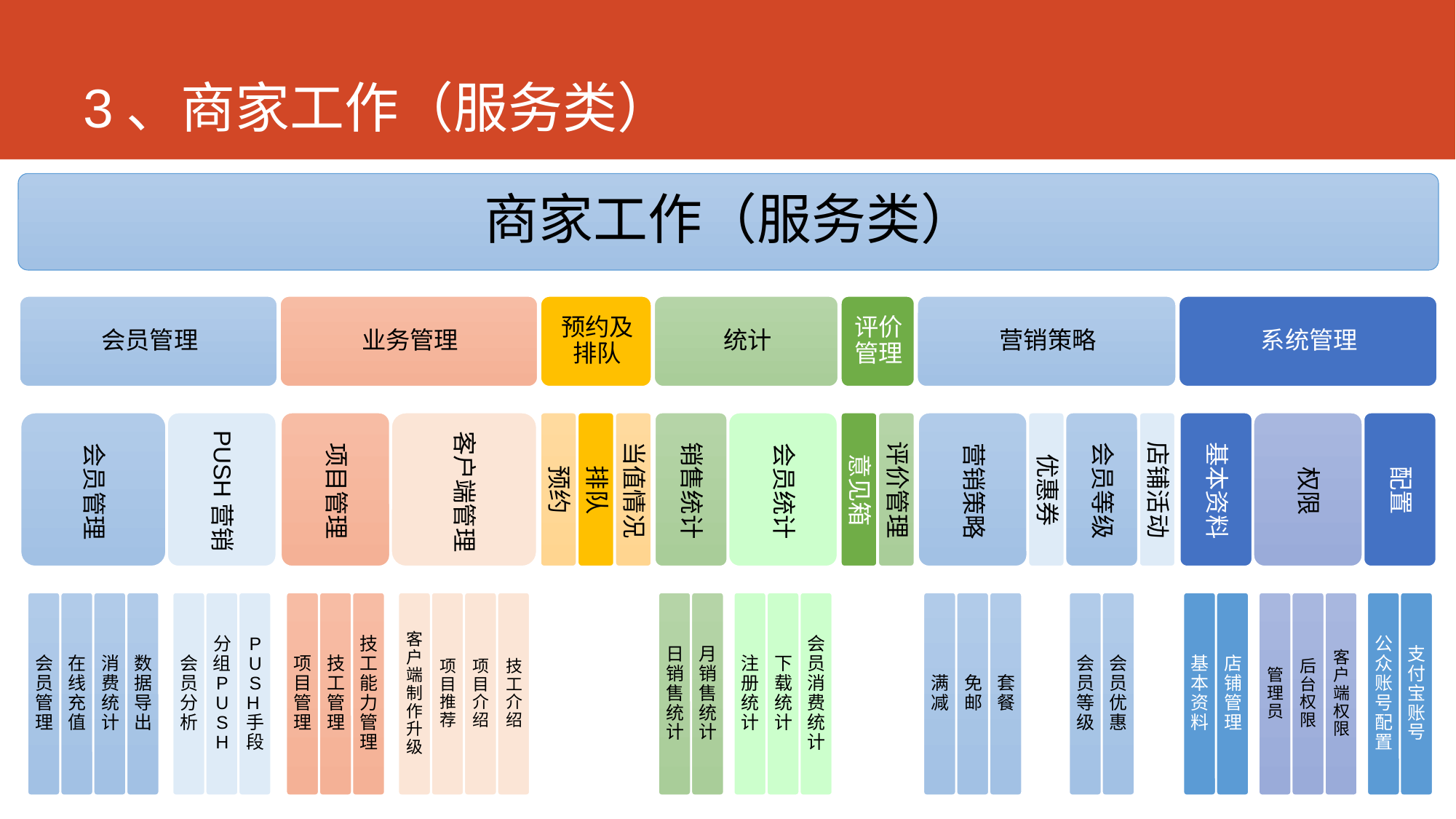

# 3、商家工作（服务类）
商家工作（服务类）
会员管理
会员管理
会员管理
在线充值
消费统计
数据导出
PUSH营销
会员分析
分组PUSH
PUSH手段
业务管理
项目管理
项目管理
技工管理
技工能力管理
客户端管理
客户端制作升级
项目推荐
项目介绍
技工介绍
预约及排队
预约
排队
当值情况
统计
销售统计
日销售统计
月销售统计
会员统计
注册统计
下载统计
会员消费统计
评价管理
意见箱
评价管理
营销策略
营销策略
满减
免邮
套餐
优惠券
会员等级
会员等级
会员优惠
店铺活动
系统管理
基本资料
基本资料
店铺管理
权限
管理员
后台权限
客户端权限
配置
公众账号配置
支付宝账号